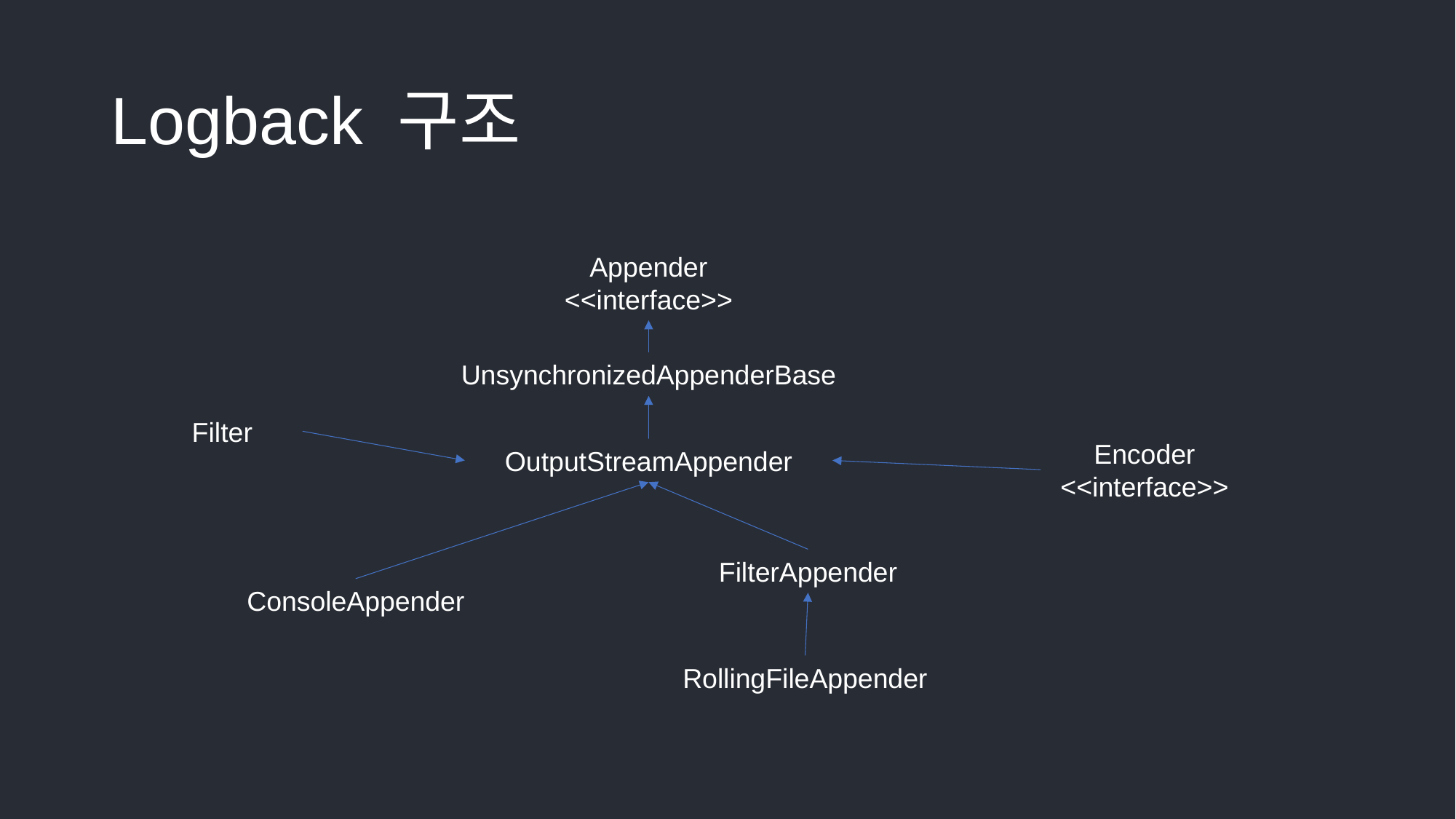

# Logback 구조
Appender
<<interface>>
UnsynchronizedAppenderBase
Filter
Encoder
<<interface>>
OutputStreamAppender
FilterAppender
ConsoleAppender
RollingFileAppender